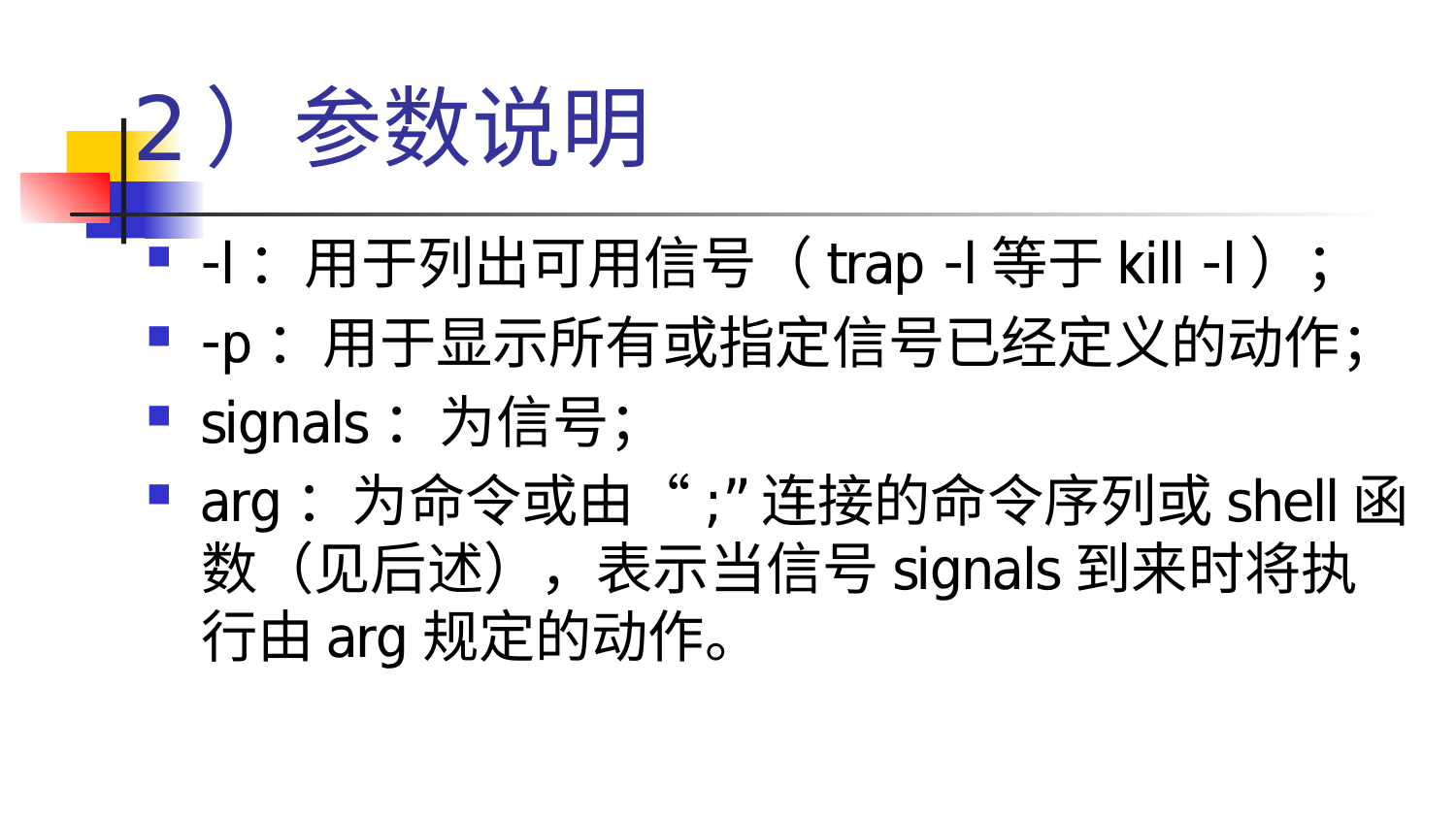

# 2）参数说明
-l：用于列出可用信号（trap -l等于kill -l）；
-p：用于显示所有或指定信号已经定义的动作；
signals：为信号；
arg：为命令或由“;”连接的命令序列或shell函数（见后述），表示当信号signals到来时将执行由arg规定的动作。